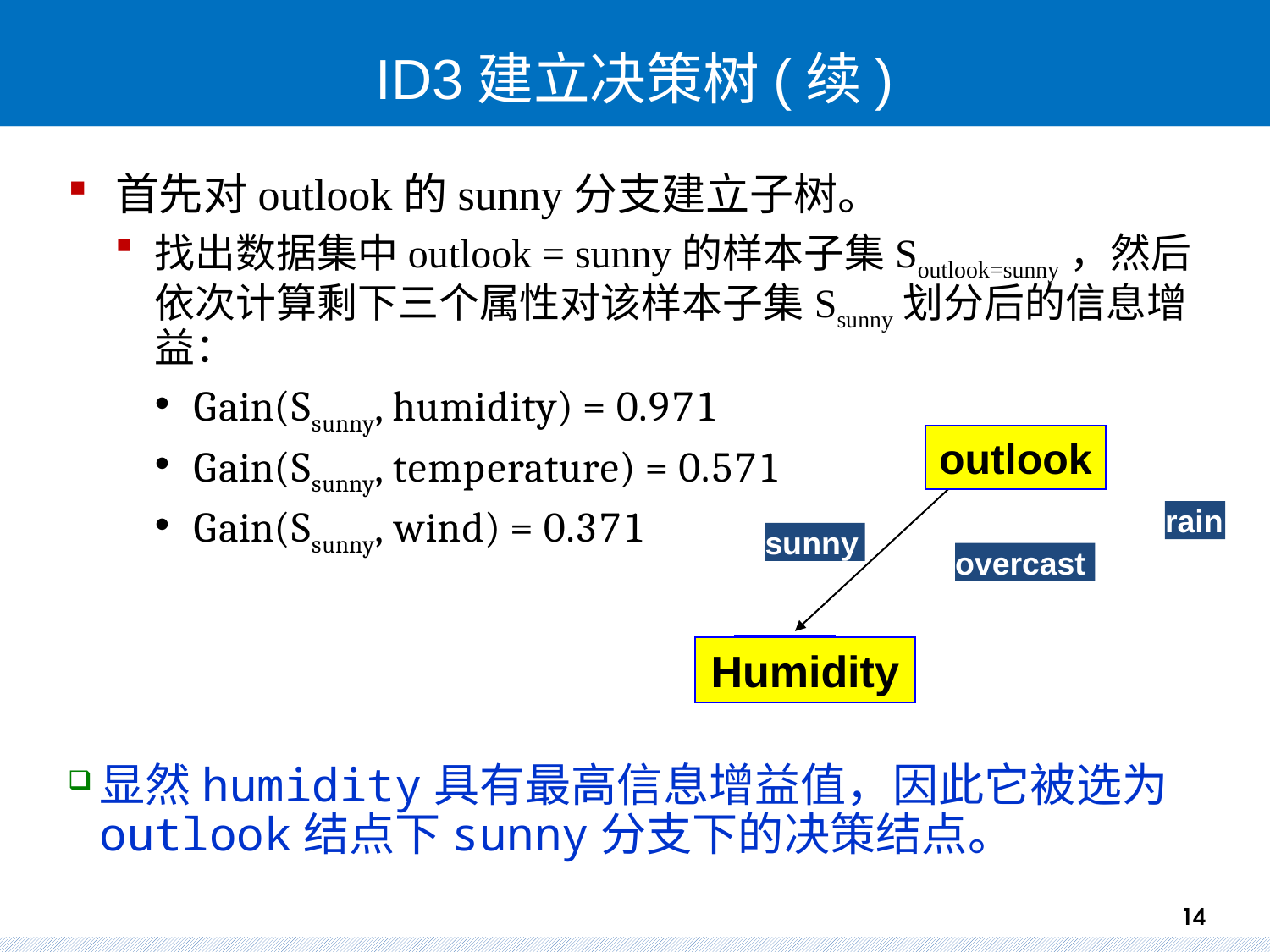

# ID3建立决策树(续)
首先对outlook的sunny分支建立子树。
找出数据集中outlook = sunny的样本子集Soutlook=sunny，然后依次计算剩下三个属性对该样本子集Ssunny划分后的信息增益：
Gain(Ssunny, humidity) = 0.971
Gain(Ssunny, temperature) = 0.571
Gain(Ssunny, wind) = 0.371
outlook

rain
sunny
overcast
?
Humidity
显然humidity具有最高信息增益值，因此它被选为outlook结点下sunny分支下的决策结点。